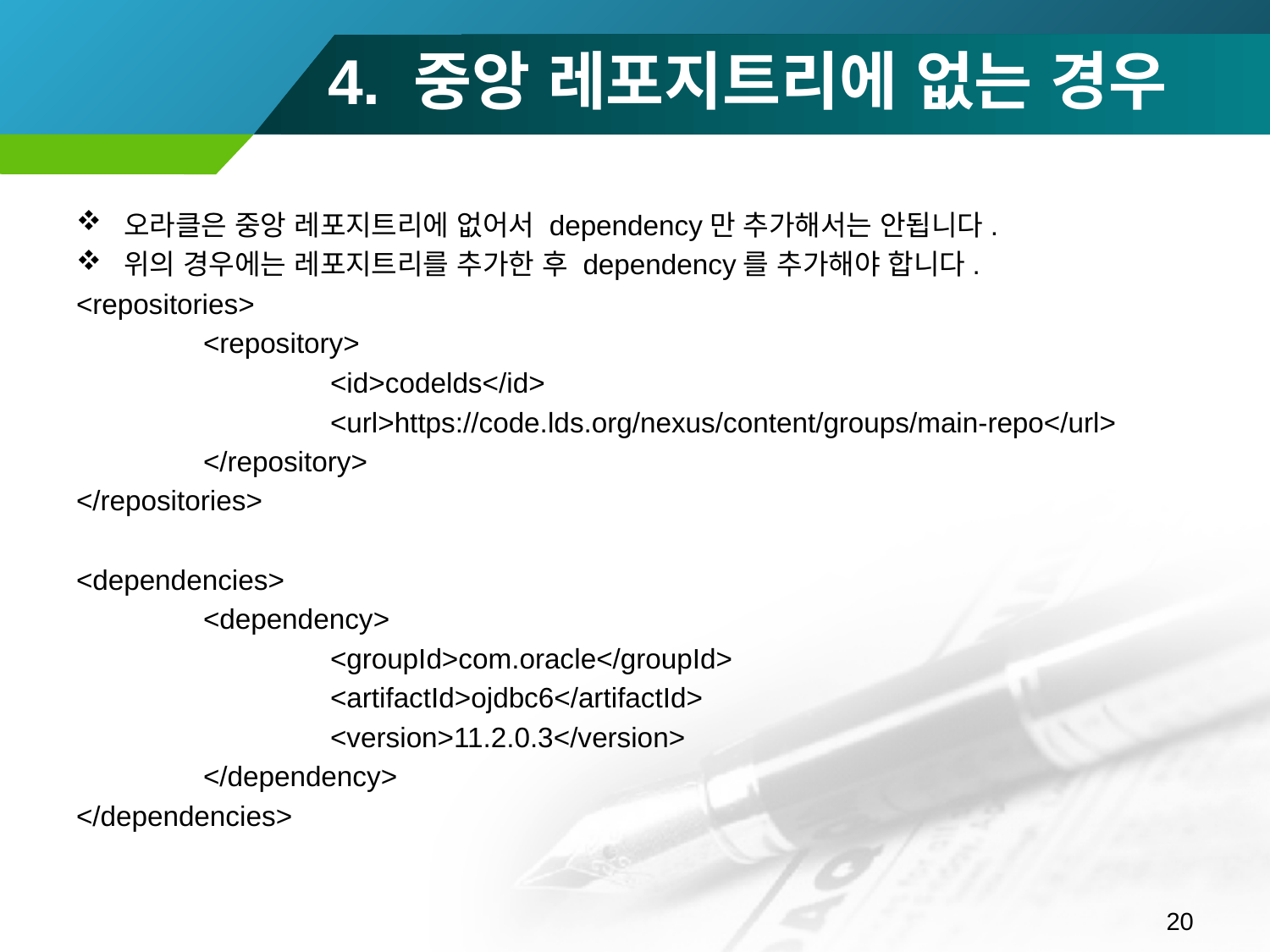

# 4. 중앙 레포지트리에 없는 경우
오라클은 중앙 레포지트리에 없어서 dependency만 추가해서는 안됩니다.
위의 경우에는 레포지트리를 추가한 후 dependency를 추가해야 합니다.
<repositories>
	<repository>
		<id>codelds</id>
		<url>https://code.lds.org/nexus/content/groups/main-repo</url>
	</repository>
</repositories>

<dependencies>
	<dependency>
		<groupId>com.oracle</groupId>
		<artifactId>ojdbc6</artifactId>
		<version>11.2.0.3</version>
	</dependency>
</dependencies>
20